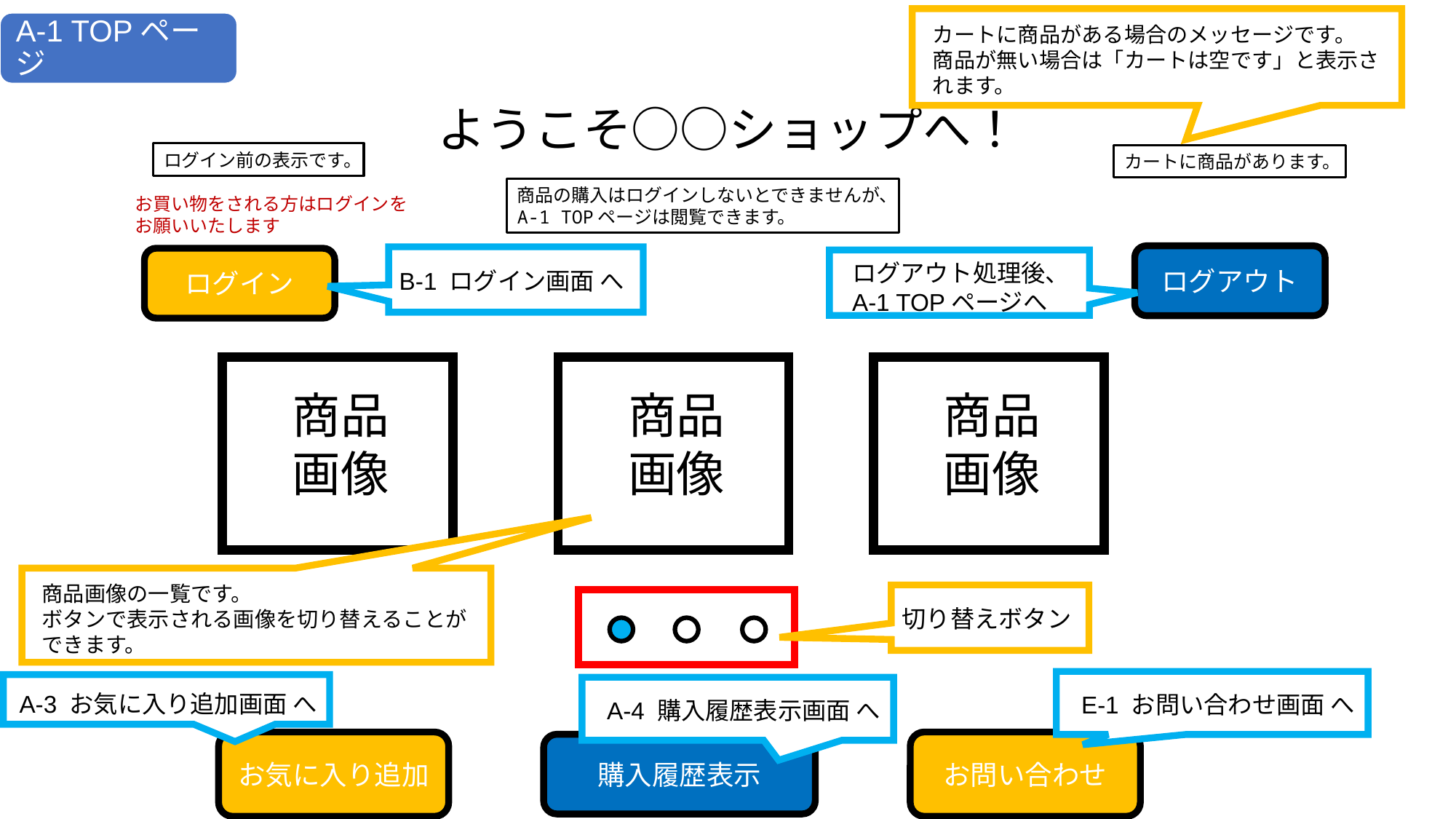

カートに商品がある場合のメッセージです。
商品が無い場合は「カートは空です」と表示されます。
A-1 TOPページ
ようこそ○○ショップへ！
ログイン前の表示です。
カートに商品があります。
商品の購入はログインしないとできませんが、
A-1 TOPページは閲覧できます。
お買い物をされる方はログインを
お願いいたします
ログアウト

B-1 ログイン画面 へ

ログイン

ログアウト処理後、
A-1 TOPページへ

商品
画像

商品
画像

商品
画像

商品画像の一覧です。
ボタンで表示される画像を切り替えることができます。

切り替えボタン

E-1 お問い合わせ画面 へ

A-3 お気に入り追加画面 へ

A-4 購入履歴表示画面 へ

お気に入り追加
お問い合わせ
購入履歴表示